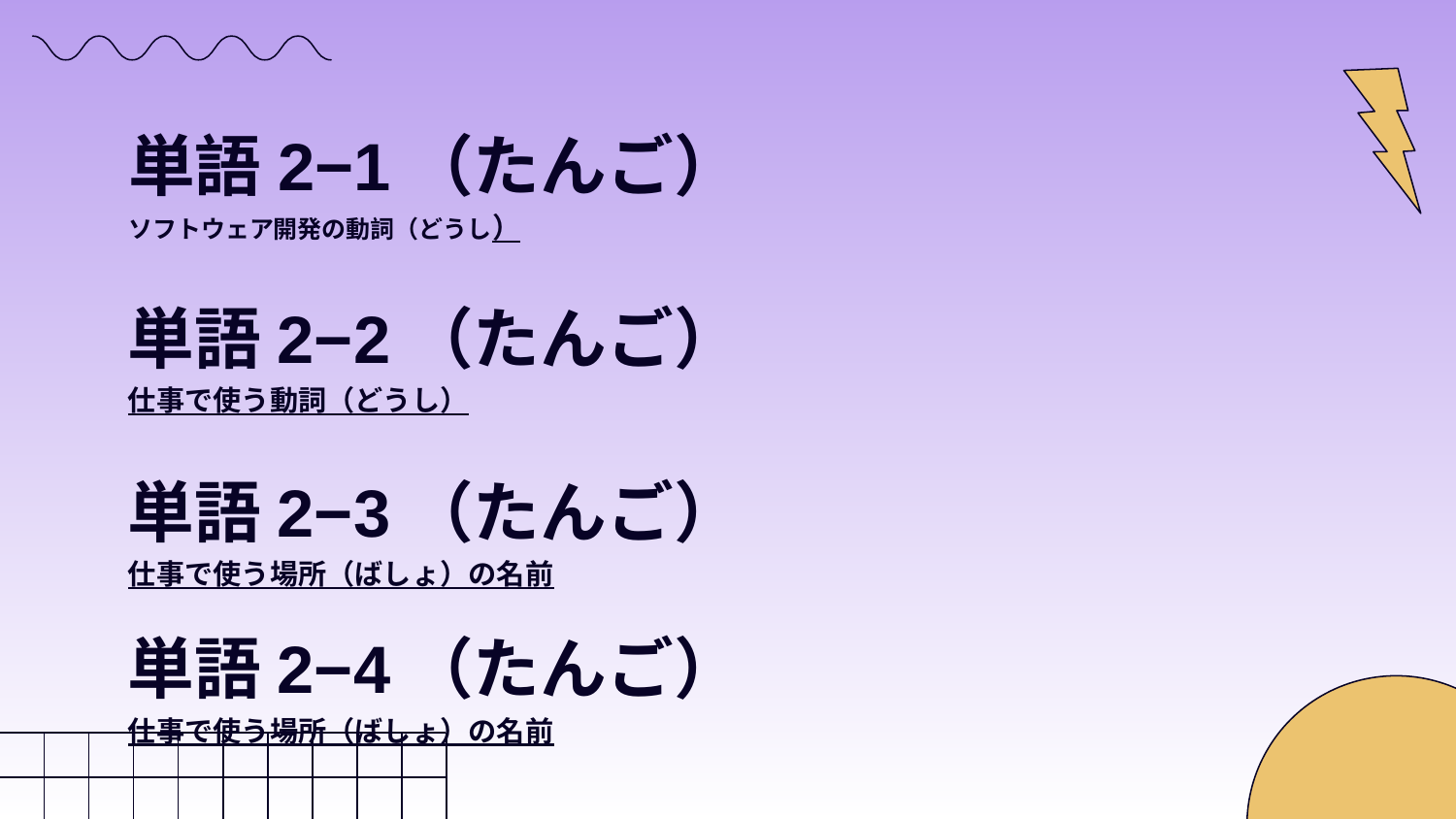

# 単語2−1（たんご） ソフトウェア開発の動詞（どうし）
単語2−2（たんご）
仕事で使う動詞（どうし）
単語2−3（たんご）
仕事で使う場所（ばしょ）の名前
単語2−4（たんご）
仕事で使う場所（ばしょ）の名前